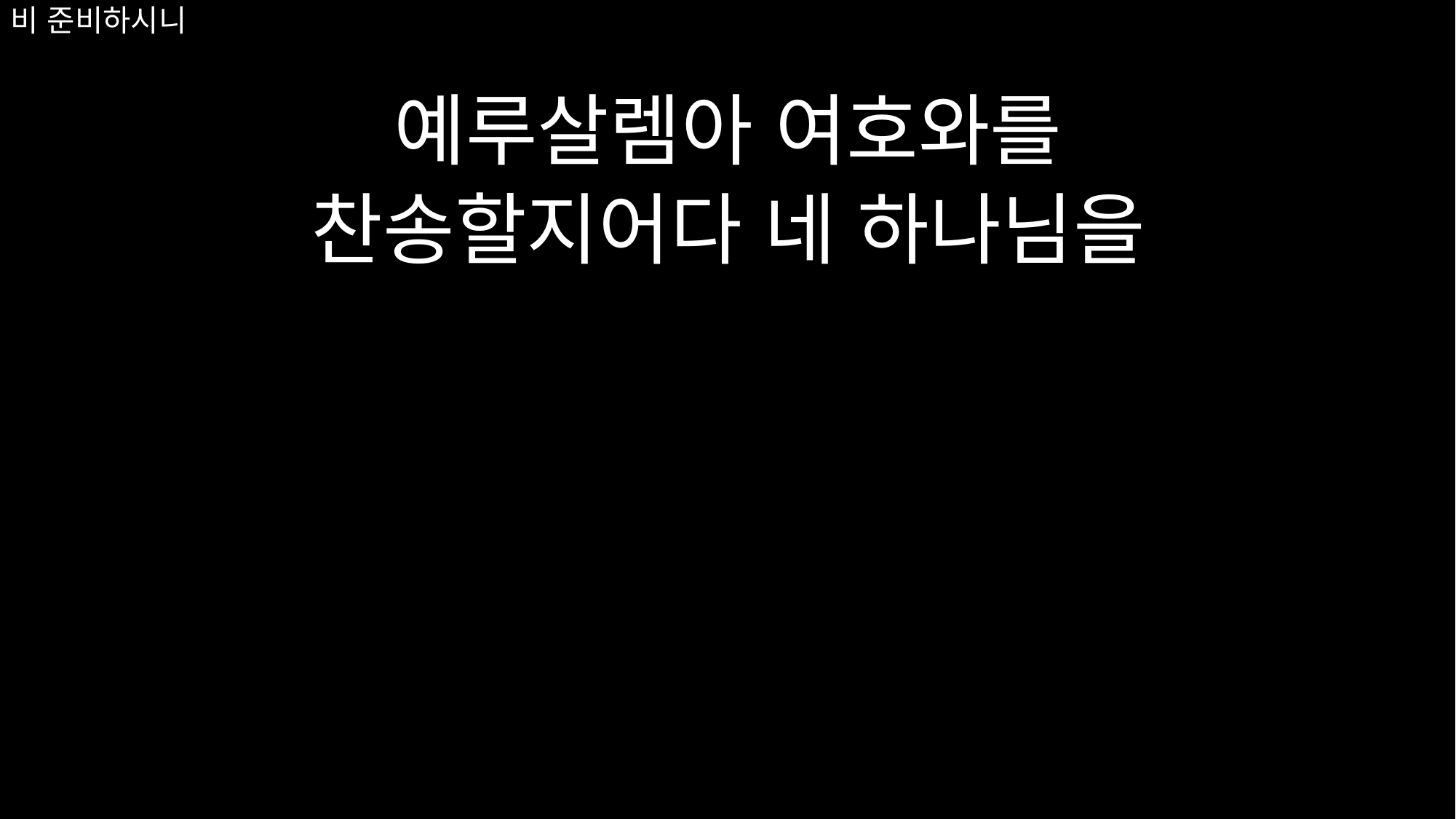

예루살렘아 여호와를
찬송할지어다 네 하나님을

# 비 준비하시니